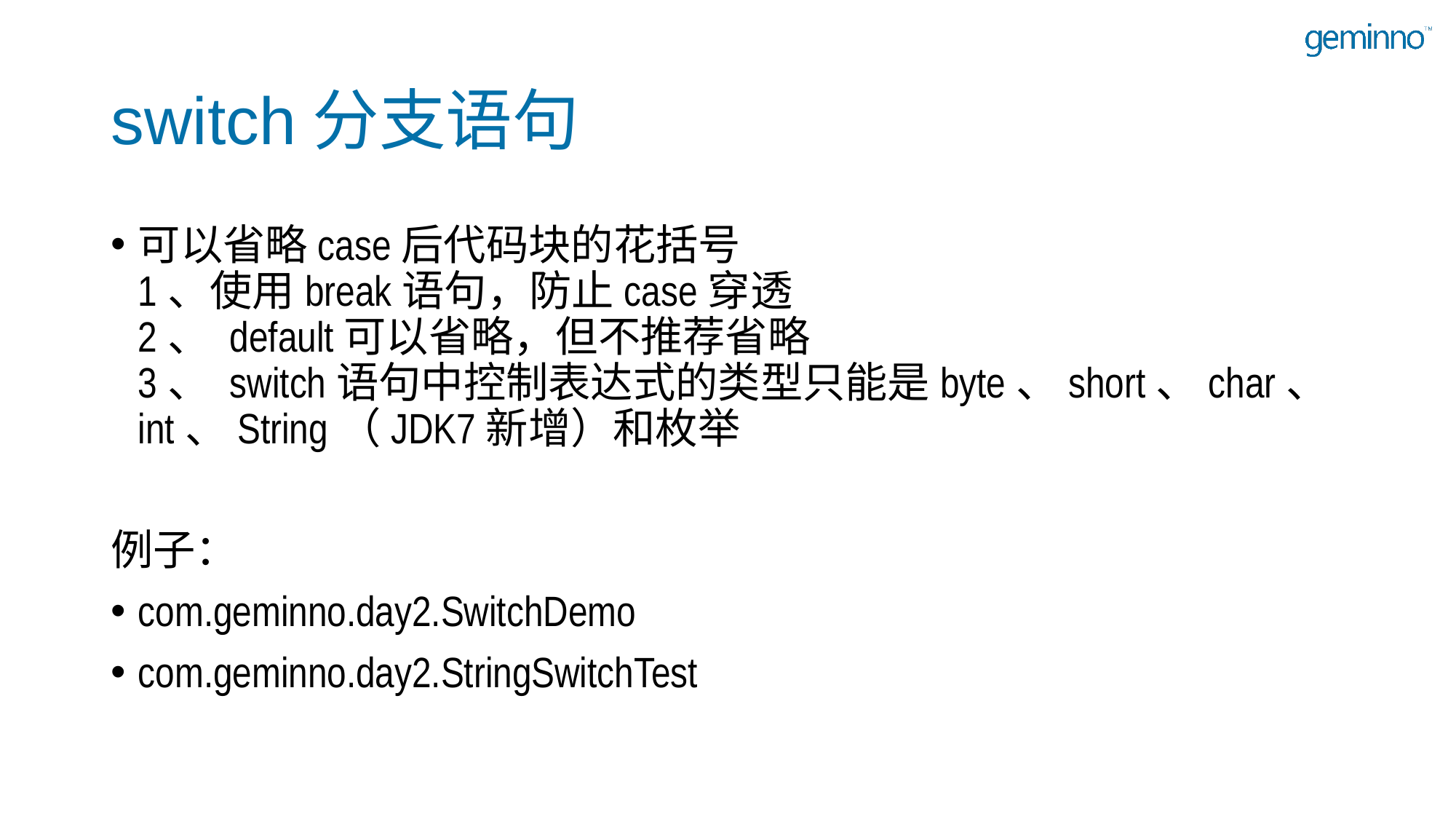

# switch分支语句
可以省略case后代码块的花括号
1、使用break语句，防止case穿透
2、 default可以省略，但不推荐省略
3、 switch语句中控制表达式的类型只能是byte、short、char、int、String（JDK7新增）和枚举

例子：
com.geminno.day2.SwitchDemo
com.geminno.day2.StringSwitchTest